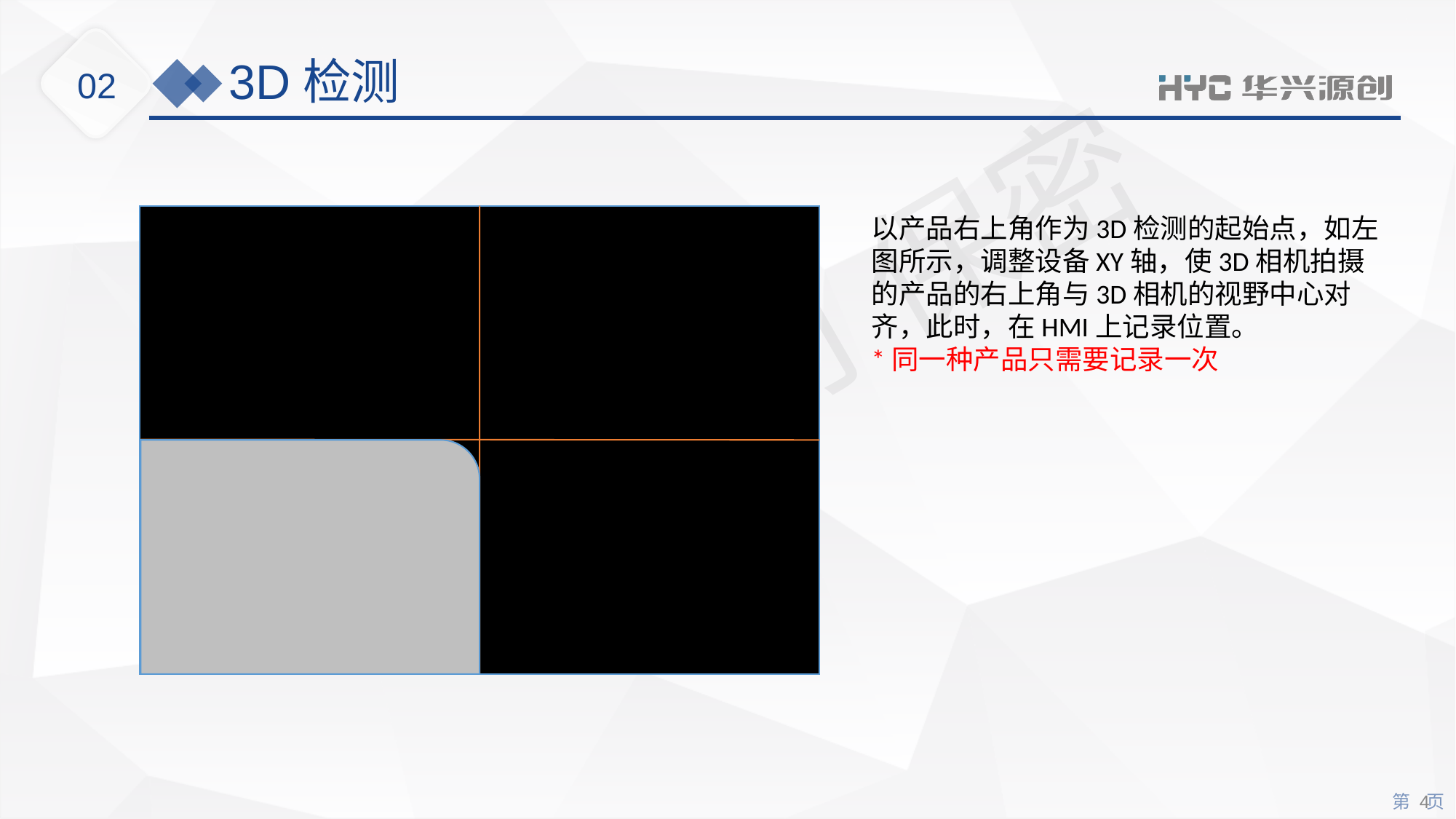

# 3D检测
02

以产品右上角作为3D检测的起始点，如左图所示，调整设备XY轴，使3D相机拍摄的产品的右上角与3D相机的视野中心对齐，此时，在HMI上记录位置。
*同一种产品只需要记录一次

4